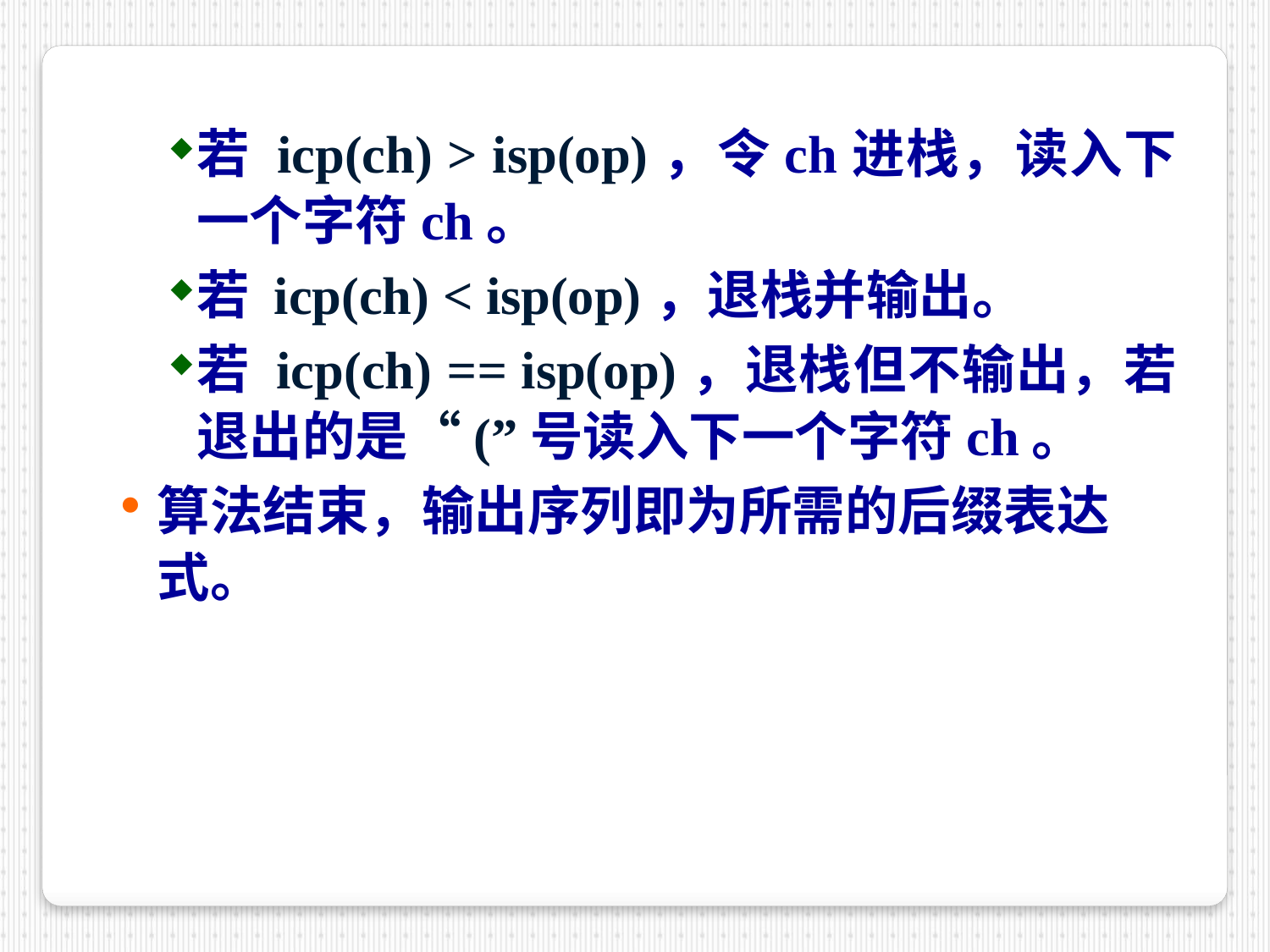

若 icp(ch) > isp(op)，令ch进栈，读入下一个字符ch。
若 icp(ch) < isp(op)，退栈并输出。
若 icp(ch) == isp(op)，退栈但不输出，若退出的是“(”号读入下一个字符ch。
算法结束，输出序列即为所需的后缀表达式。